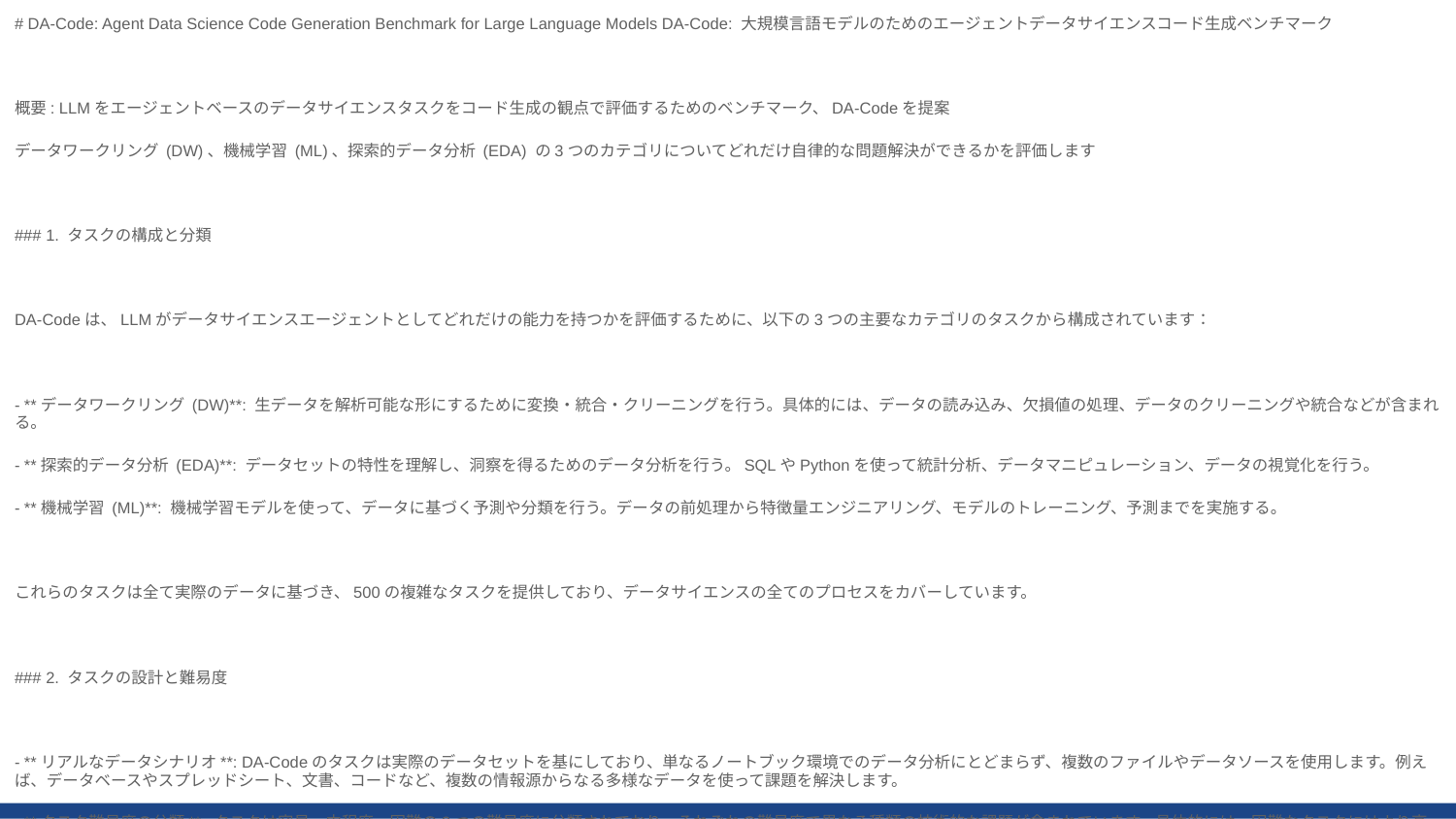

# DA-Code: Agent Data Science Code Generation Benchmark for Large Language Models DA-Code: 大規模言語モデルのためのエージェントデータサイエンスコード生成ベンチマーク

概要: LLMをエージェントベースのデータサイエンスタスクをコード生成の観点で評価するためのベンチマーク、DA-Codeを提案
データワークリング (DW)、機械学習 (ML)、探索的データ分析 (EDA) の3つのカテゴリについてどれだけ自律的な問題解決ができるかを評価します

### 1. タスクの構成と分類

DA-Codeは、LLMがデータサイエンスエージェントとしてどれだけの能力を持つかを評価するために、以下の3つの主要なカテゴリのタスクから構成されています：

- **データワークリング (DW)**: 生データを解析可能な形にするために変換・統合・クリーニングを行う。具体的には、データの読み込み、欠損値の処理、データのクリーニングや統合などが含まれる。
- **探索的データ分析 (EDA)**: データセットの特性を理解し、洞察を得るためのデータ分析を行う。SQLやPythonを使って統計分析、データマニピュレーション、データの視覚化を行う。
- **機械学習 (ML)**: 機械学習モデルを使って、データに基づく予測や分類を行う。データの前処理から特徴量エンジニアリング、モデルのトレーニング、予測までを実施する。

これらのタスクは全て実際のデータに基づき、500の複雑なタスクを提供しており、データサイエンスの全てのプロセスをカバーしています。

### 2. タスクの設計と難易度

- **リアルなデータシナリオ**: DA-Codeのタスクは実際のデータセットを基にしており、単なるノートブック環境でのデータ分析にとどまらず、複数のファイルやデータソースを使用します。例えば、データベースやスプレッドシート、文書、コードなど、複数の情報源からなる多様なデータを使って課題を解決します。
- **タスク難易度の分類**: タスクは容易、中程度、困難の3つの難易度に分類されており、それぞれの難易度で異なる種類の技術的な課題が含まれています。具体的には、困難なタスクにはより高度なプログラミング技術やステップバイステップの論理的思考が必要です。

### 3. 実行環境の設定

- **制御可能な実行環境**: DA-Codeは実行可能なタスクを提供するために、制御可能で拡張可能な実行環境を用意しています。この環境は実際のデータ分析シナリオに近いものであり、Linux環境でDockerを利用してセットアップされています。Python、SQL、Conda、データベースエンジンといったツールが含まれており、実験を再現可能かつ独立した形で行うことが可能です。
- **サンドボックス環境**: タスクはすべてサンドボックス環境で設定されており、ノイズの多いデータから必要な情報を抽出し、それを分析することでタスクを完了させます。データにはデータベースファイルや設定ファイルなど、タスク遂行に必要な情報が含まれており、エージェントはその情報から有用な部分を判断して使用する必要があります。

### 4. コーディングプロセスとエージェントの動作

- **コーディングステップのプロセス**: エージェントは記憶状態と現在の状態を基にして次のアクションを生成し、そのアクションに基づいてコードを書きます。このプロセスは以下の段階を含みます：
    - **行動生成**: エージェントはメモリ内の履歴（行動、コード、観測結果）と現在の状態を基にして次のアクションを生成します。このとき、新たに書かれるコードも同時に決定されます。
    - **行動実行**: 生成されたコードを環境で実行し、新しい状態を観測します。これにより、次のステップで使用するための情報が更新されます。
    - **メモリ更新**: エージェントは観測結果や実行した行動を記憶に追加し、次のアクションの生成に利用します。

このプロセスを繰り返すことで、エージェントはタスクが完了するまでコードを段階的に改善し、最適なソリューションを見つけることを目指します。

### 5. 評価スイートの設計

- **評価基準の設定**: DA-Codeには、各タスクの評価を行うための評価スイートが設計されています。これにより、エージェントが生成するコードの精度と堅牢性を評価できます。
    - **データ標準化**: 各データタイプに対して、評価に必要な情報を抽出するためのスクリプトを実装しています。例えば、表形式のデータであれば、テーブル全体を比較するのではなく、特定の列のみを評価対象とします。
    - **タスク固有の設定**: 各タスクには固有の評価設定があり、それに基づいて出力ファイル、評価メトリクス、オプションが定義されています。

### 6. スコアの計算方法

評価スイートに基づいて、エージェントの出力結果に対するスコアを算出します。評価対象には表、グラフ、機械学習の予測などが含まれ、それぞれに応じた評価メトリクスが適用されます。

- **表の一致スコア**: 表の評価には、予測されたテーブルと参照テーブルの列の一致を比較し、その結果をスコアとして計算します。
- **グラフの一致スコア**: グラフの評価では、予測されたグラフのデータとプロットの設定が参照グラフと一致するかを確認し、それに基づいてスコアを計算します。
- **機械学習タスクの正規化スコア**: 機械学習タスクでは、F1スコアやMAEなどの標準的なメトリクスを用いてスコアを算出し、そのスコアを0から1の範囲に正規化して評価します。

### 7. DA-Agentの開発

- **LLMベースのエージェント**: DA-Agentは、複雑なデータサイエンスのタスクに対応するために開発されたLLMベースのエージェントです。これにより、複数のファイルやデータベースを操作し、PythonやSQLなどを用いてタスクを段階的に完了させることができます。
- **行動空間**: エージェントは以下の行動を実行することができます：
    - **Bashコマンドの実行**: ファイルやディレクトリの操作、システムコマンドの実行。
    - **Pythonコードの記述と実行**: 複雑なデータ処理タスクに対応するためのPythonコードの記述。
    - **SQLクエリの実行**: データベースに対してSQLクエリを実行し、データを取得・更新する。

### 8. エージェントの応答メカニズム

エージェントは行動を実行した後に以下のような応答を返します：

- **標準出力**: 実行が成功した場合、コマンドの結果を返す。
- **エラーメッセージ**: 実行が失敗した場合は、デバッグの助けとなるエラーメッセージを返す。
- **実行成功だが出力なし**: 実行が成功したが出力がない場合、その旨を通知する。
- **許容されないアクション**: 出力形式が不適切な場合や、前回と同じアクションを繰り返す場合には異なるアクションを要求する。